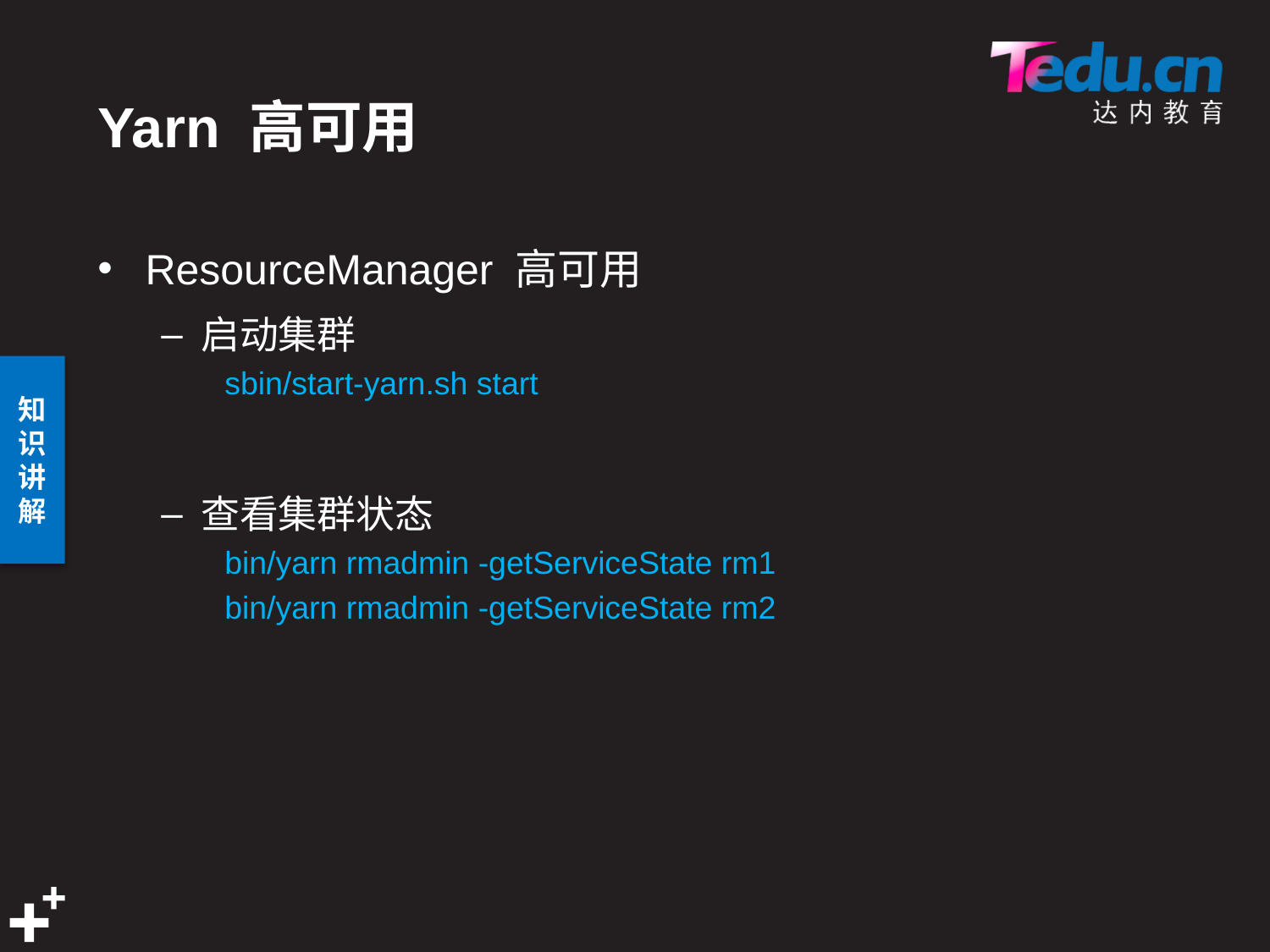

# Yarn 高可用
ResourceManager 高可用
启动集群
sbin/start-yarn.sh start

查看集群状态
bin/yarn rmadmin -getServiceState rm1
bin/yarn rmadmin -getServiceState rm2